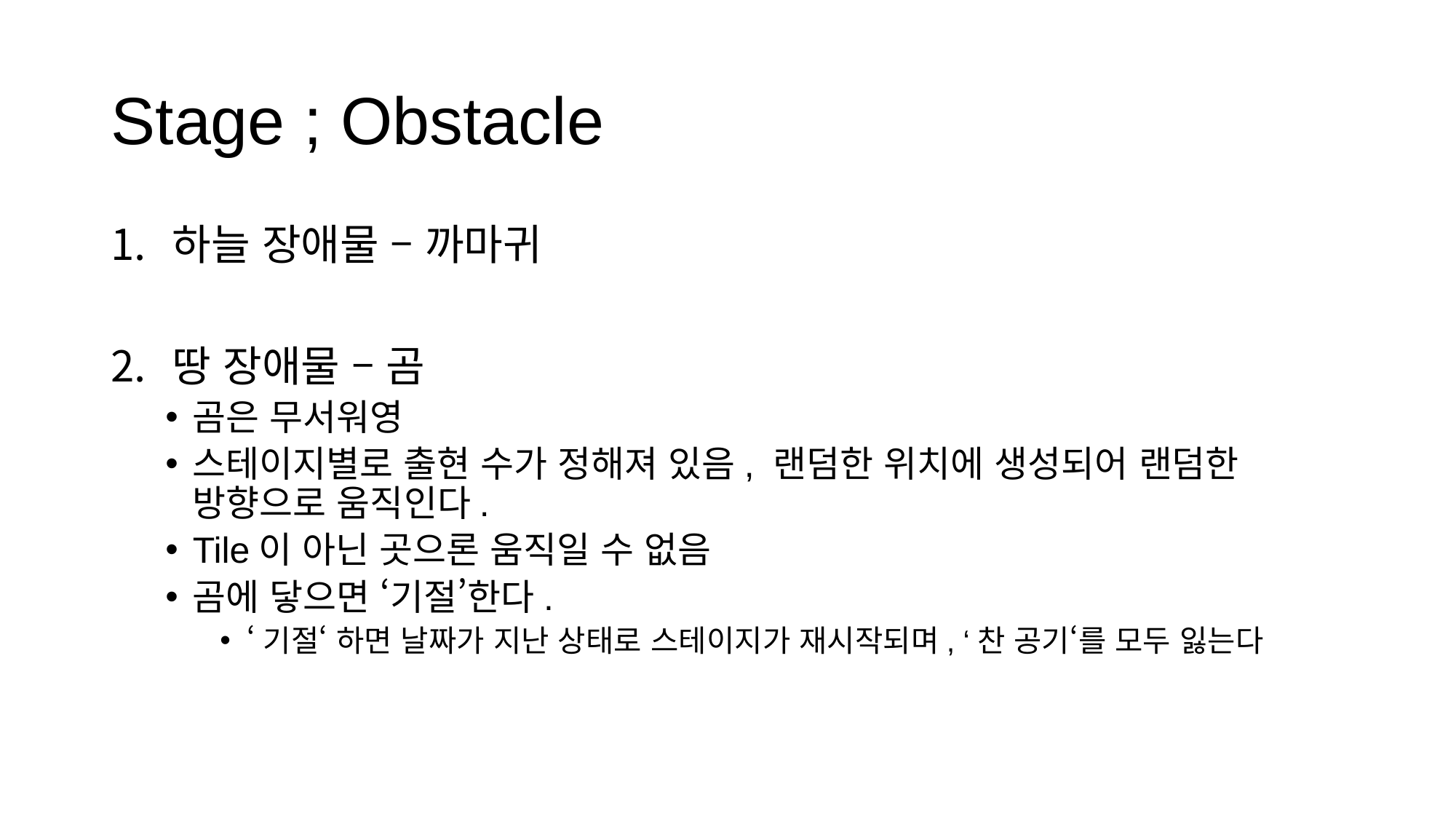

# Stage ; Obstacle
하늘 장애물 – 까마귀

땅 장애물 – 곰
곰은 무서워영
스테이지별로 출현 수가 정해져 있음, 랜덤한 위치에 생성되어 랜덤한 방향으로 움직인다.
Tile이 아닌 곳으론 움직일 수 없음
곰에 닿으면 ‘기절’한다.
‘기절‘ 하면 날짜가 지난 상태로 스테이지가 재시작되며, ‘찬 공기‘를 모두 잃는다